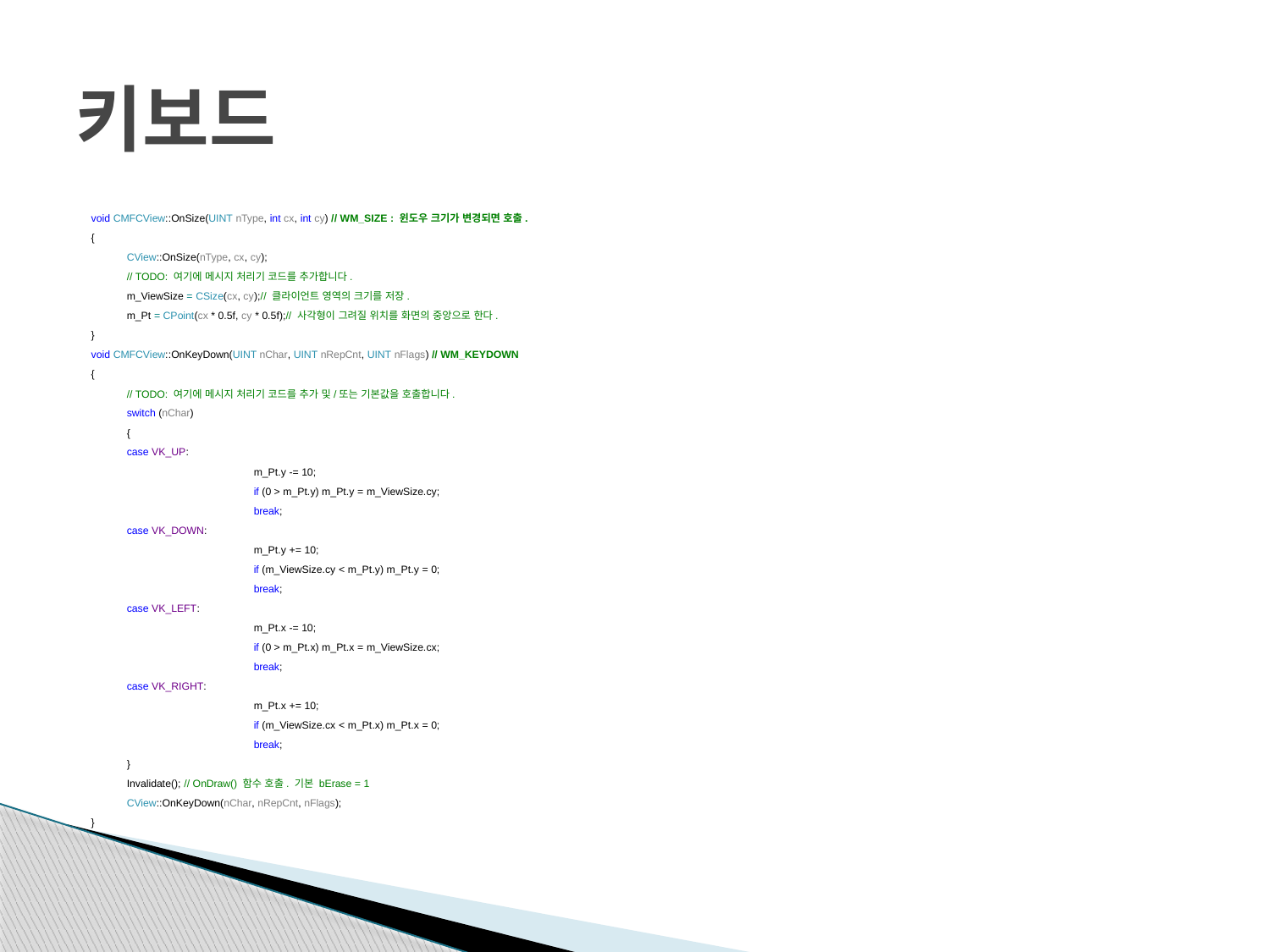

# 키보드
void CMFCView::OnSize(UINT nType, int cx, int cy) // WM_SIZE : 윈도우 크기가 변경되면 호출.
{
	CView::OnSize(nType, cx, cy);
	// TODO: 여기에 메시지 처리기 코드를 추가합니다.
	m_ViewSize = CSize(cx, cy);// 클라이언트 영역의 크기를 저장.
	m_Pt = CPoint(cx * 0.5f, cy * 0.5f);// 사각형이 그려질 위치를 화면의 중앙으로 한다.
}
void CMFCView::OnKeyDown(UINT nChar, UINT nRepCnt, UINT nFlags) // WM_KEYDOWN
{
	// TODO: 여기에 메시지 처리기 코드를 추가 및/또는 기본값을 호출합니다.
	switch (nChar)
	{
	case VK_UP:
		m_Pt.y -= 10;
		if (0 > m_Pt.y) m_Pt.y = m_ViewSize.cy;
		break;
	case VK_DOWN:
		m_Pt.y += 10;
		if (m_ViewSize.cy < m_Pt.y) m_Pt.y = 0;
		break;
	case VK_LEFT:
		m_Pt.x -= 10;
		if (0 > m_Pt.x) m_Pt.x = m_ViewSize.cx;
		break;
	case VK_RIGHT:
		m_Pt.x += 10;
		if (m_ViewSize.cx < m_Pt.x) m_Pt.x = 0;
		break;
	}
	Invalidate(); // OnDraw() 함수 호출. 기본 bErase = 1
	CView::OnKeyDown(nChar, nRepCnt, nFlags);
}